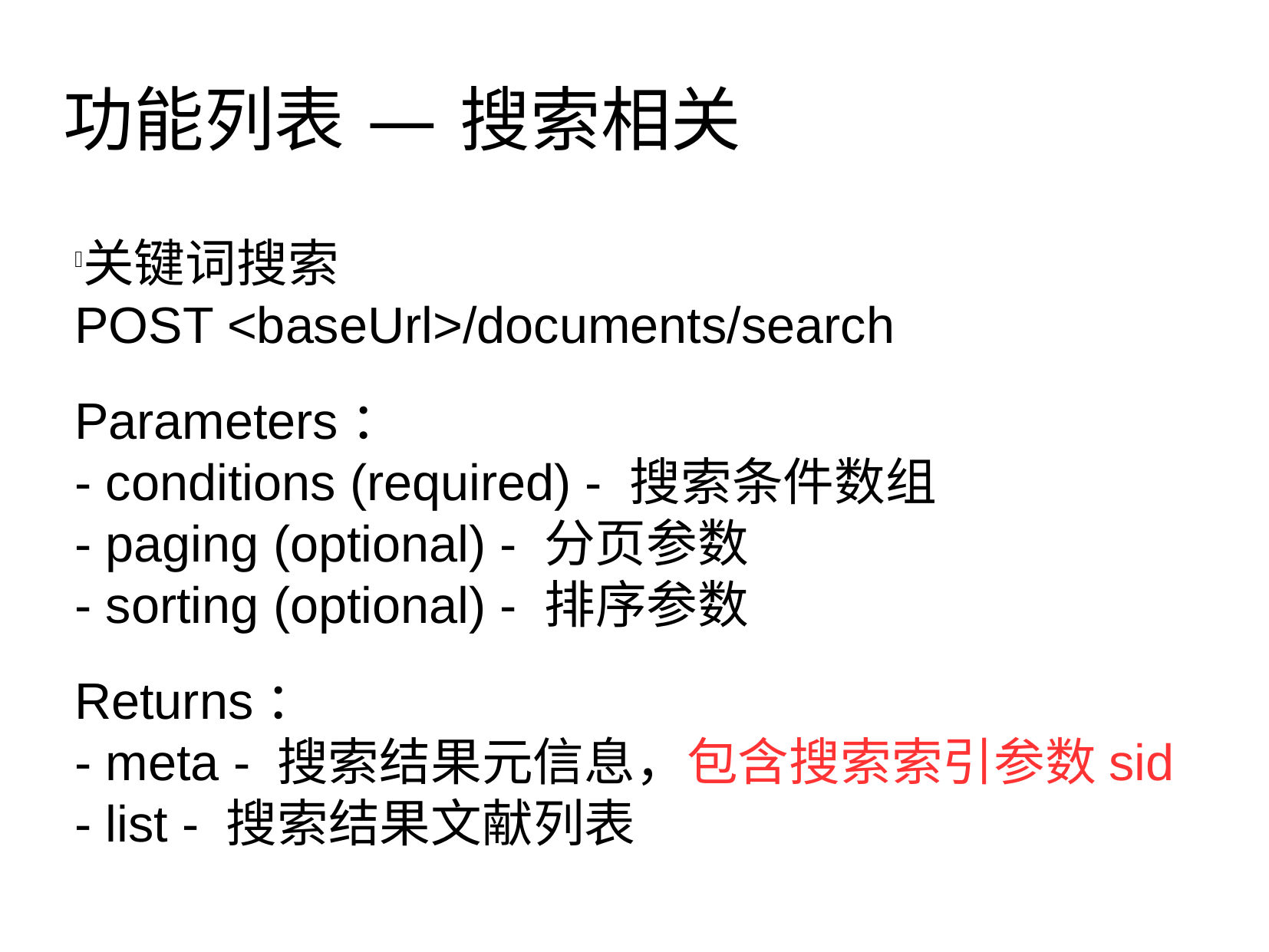

功能列表 — 搜索相关
关键词搜索
POST <baseUrl>/documents/search

Parameters：
- conditions (required) - 搜索条件数组
- paging (optional) - 分页参数
- sorting (optional) - 排序参数

Returns：
- meta - 搜索结果元信息，包含搜索索引参数sid
- list - 搜索结果文献列表